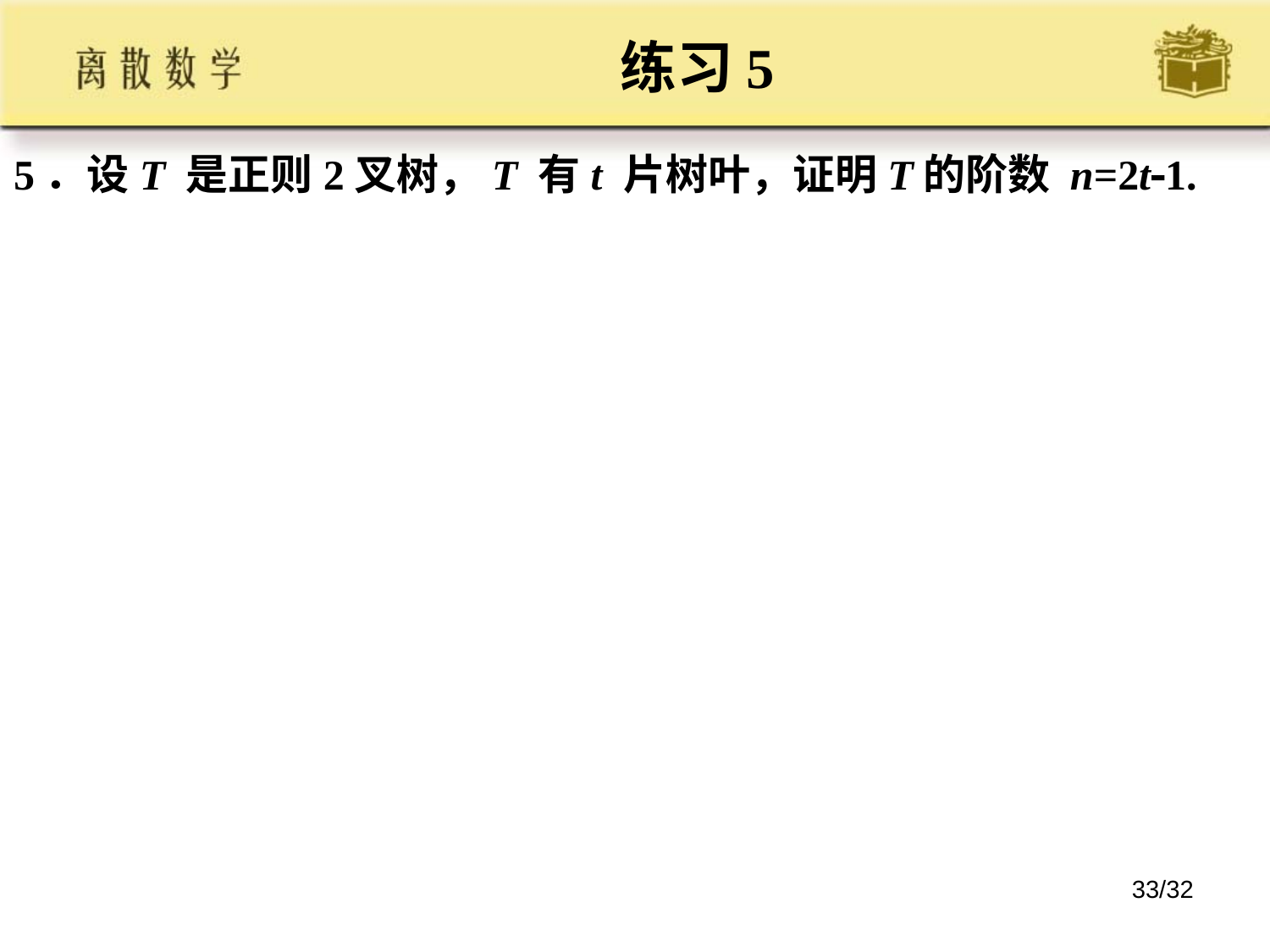

练习5
5．设T 是正则2叉树，T 有t 片树叶，证明T的阶数 n=2t−1.

33/32